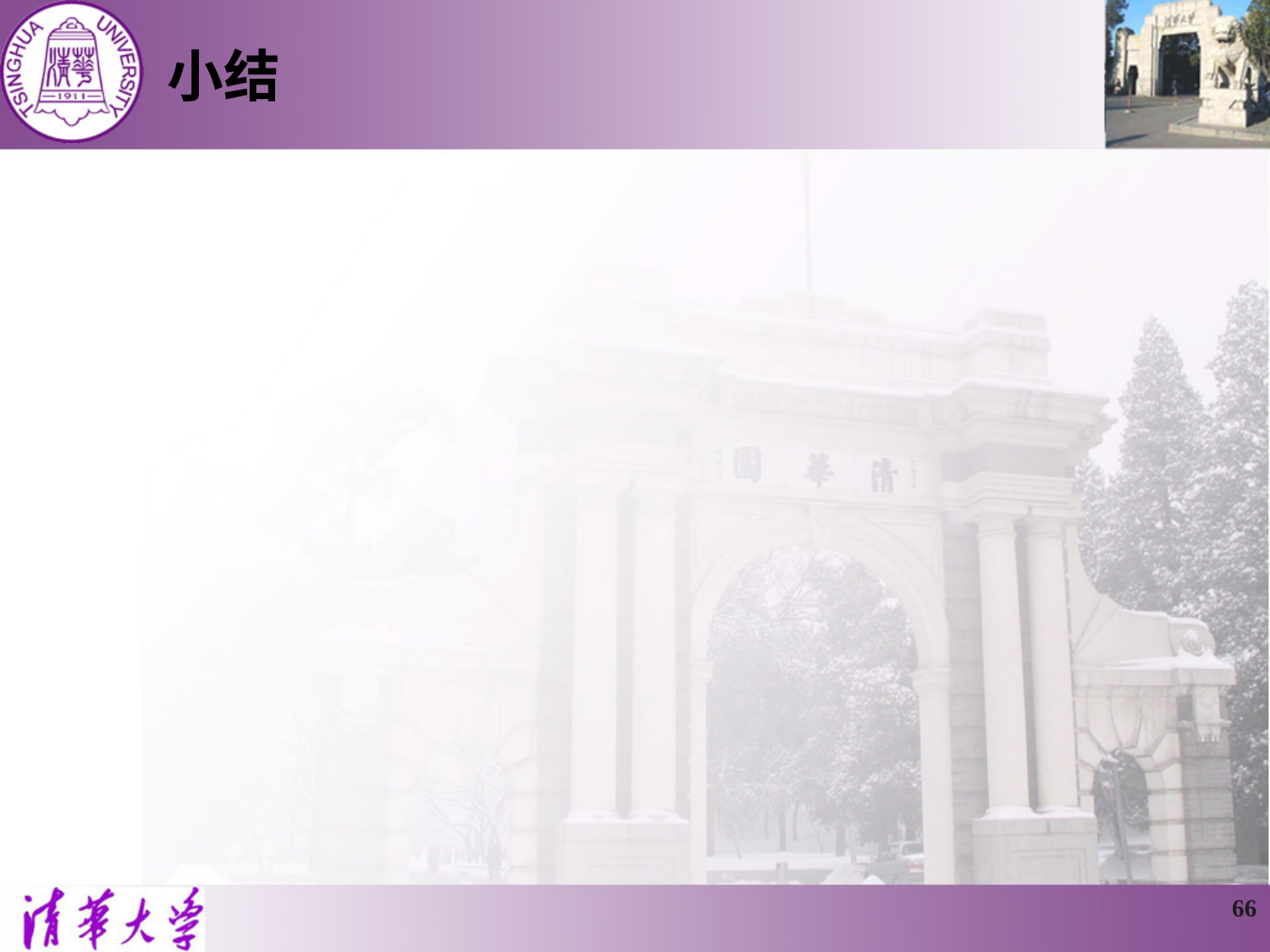

# 小结
Windows Sockets的初始化和终止
WSAStartup()
WSACleanup()
创建和释放套接字
socket()
closesocket()
绑定套接字和地址结构
sockaddr
sockaddr_in
in_addr
connect()
bind()
发送、接收数据
send()
recv()
实用函数
htons()
htonl()
ntohs()
ntohl();
inet_addr()
inet_ntoa()
gethostbyname()
gethostbyaddr()
getservbyname()
66